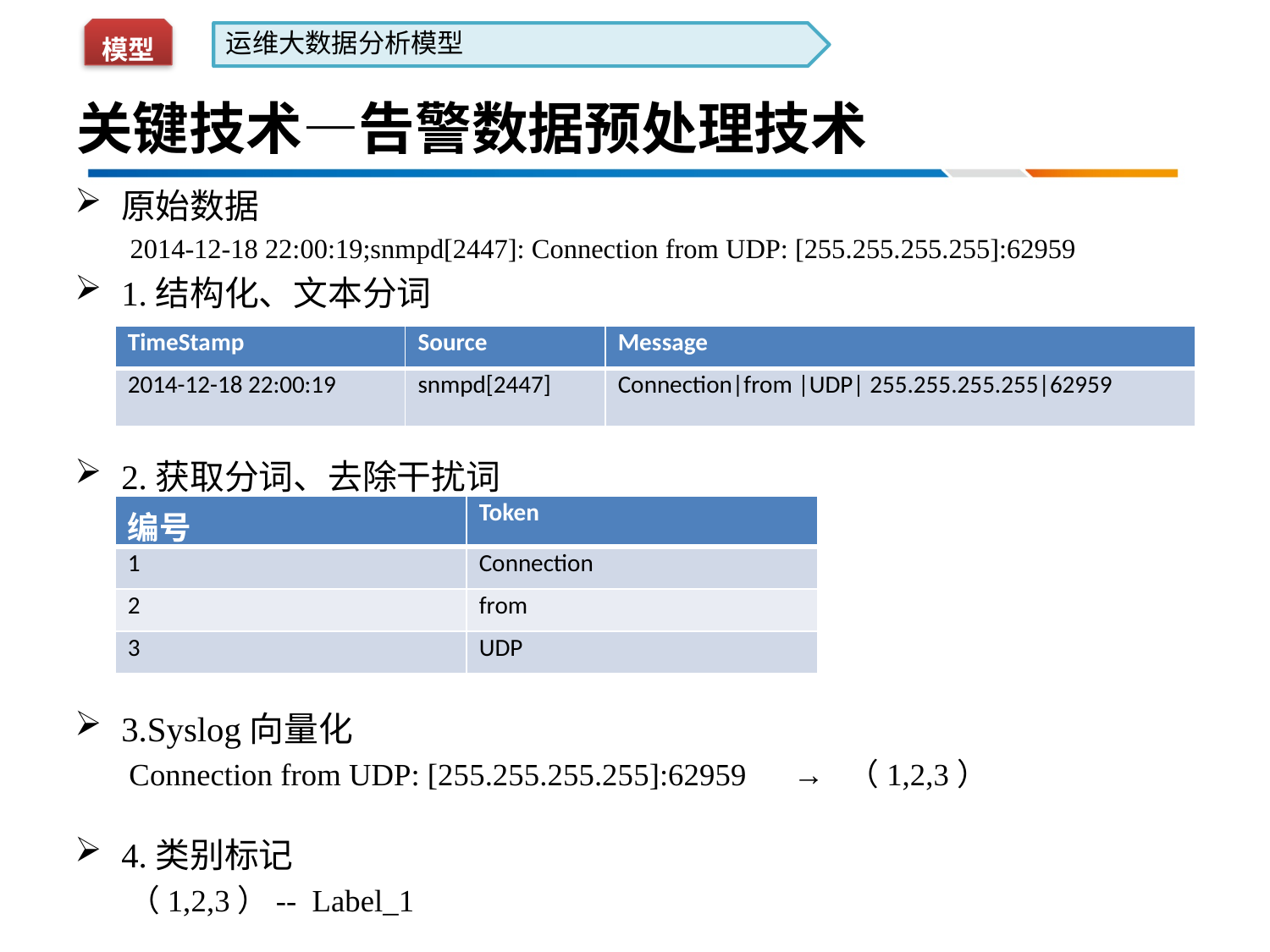

模型
运维大数据分析模型

# 关键技术—告警数据预处理技术
原始数据
         2014-12-18 22:00:19;snmpd[2447]: Connection from UDP: [255.255.255.255]:62959
1.结构化、文本分词

2.获取分词、去除干扰词

3.Syslog向量化
Connection from UDP: [255.255.255.255]:62959      →  （1,2,3）

4.类别标记
（1,2,3）--  Label_1

| TimeStamp | Source | Message |
| --- | --- | --- |
| 2014-12-18 22:00:19 | snmpd[2447] | Connection|from |UDP| 255.255.255.255|62959 |
| 编号 | Token |
| --- | --- |
| 1 | Connection |
| 2 | from |
| 3 | UDP |